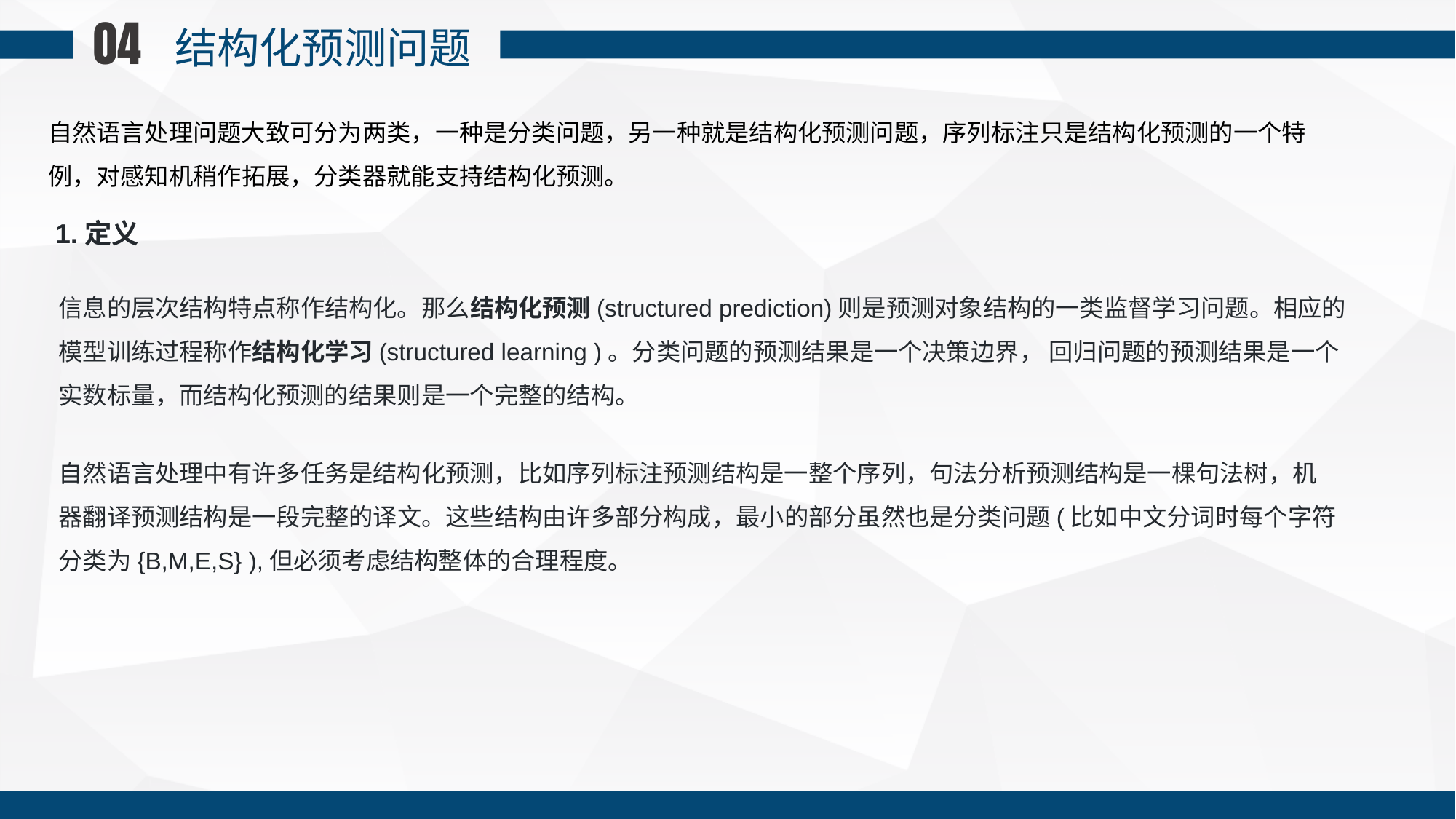

04
 结构化预测问题

自然语言处理问题大致可分为两类，一种是分类问题，另一种就是结构化预测问题，序列标注只是结构化预测的一个特例，对感知机稍作拓展，分类器就能支持结构化预测。
1.定义
信息的层次结构特点称作结构化。那么结构化预测(structured prediction)则是预测对象结构的一类监督学习问题。相应的模型训练过程称作结构化学习(structured learning )。分类问题的预测结果是一个决策边界， 回归问题的预测结果是一个实数标量，而结构化预测的结果则是一个完整的结构。
自然语言处理中有许多任务是结构化预测，比如序列标注预测结构是一整个序列，句法分析预测结构是一棵句法树，机器翻译预测结构是一段完整的译文。这些结构由许多部分构成，最小的部分虽然也是分类问题(比如中文分词时每个字符分类为{B,M,E,S} ),但必须考虑结构整体的合理程度。